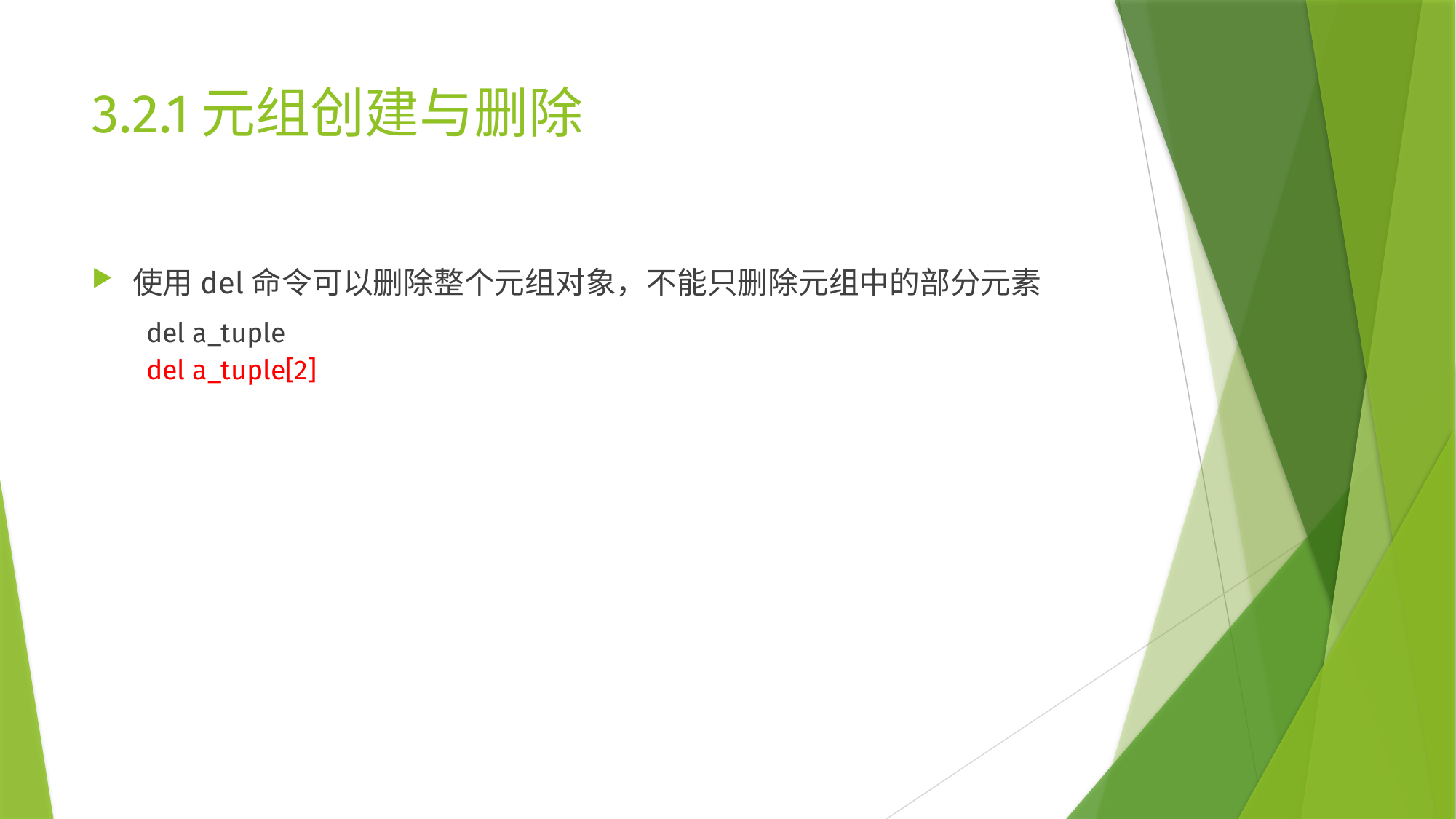

# 3.2.1	元组创建与删除
使用del命令可以删除整个元组对象，不能只删除元组中的部分元素
del a_tuple
del a_tuple[2]